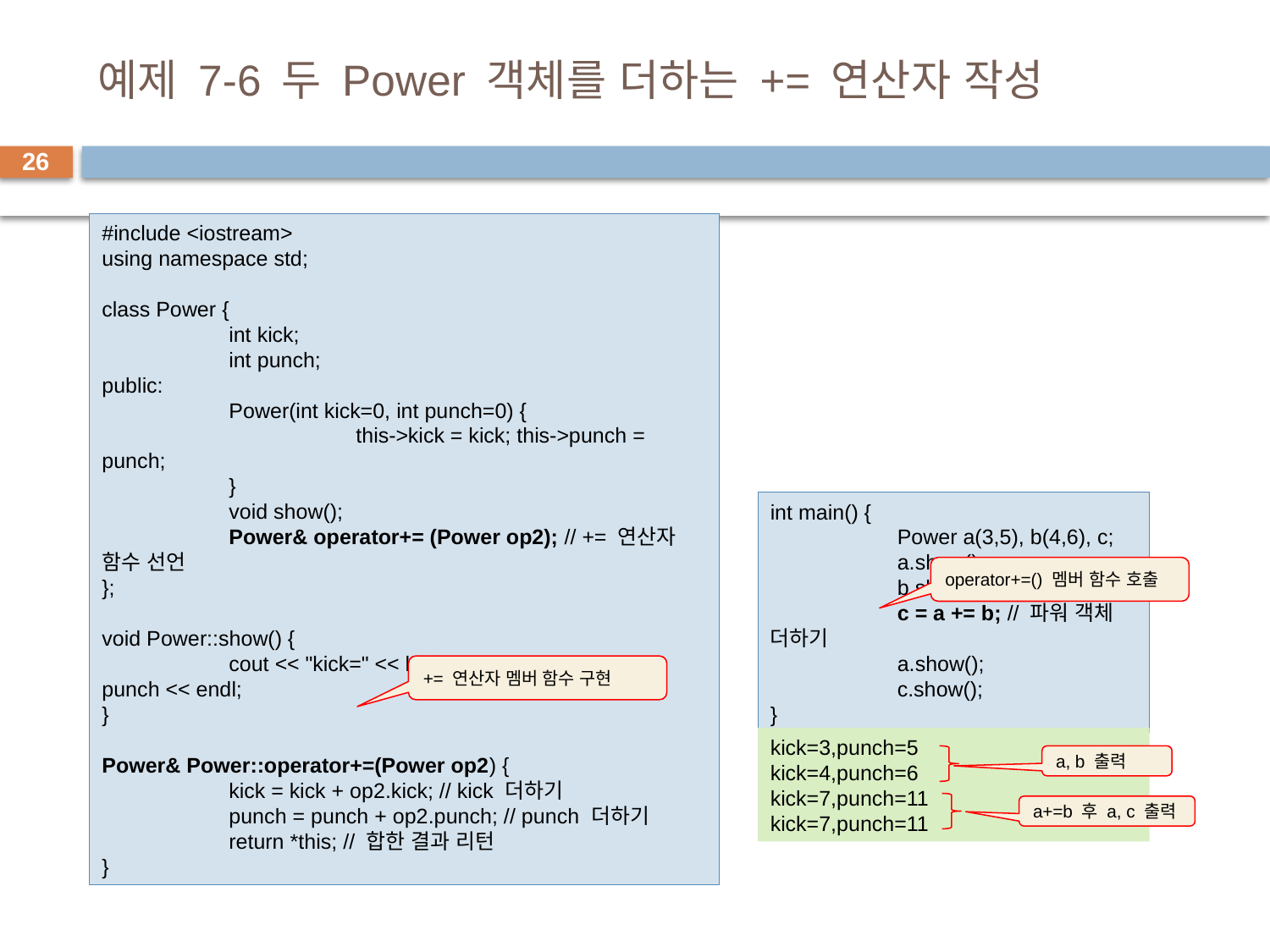

# 예제 7-6 두 Power 객체를 더하는 += 연산자 작성
26
#include <iostream>
using namespace std;

class Power {
	int kick;
	int punch;
public:
	Power(int kick=0, int punch=0) {
		this->kick = kick; this->punch = punch;
	}
	void show();
	Power& operator+= (Power op2); // += 연산자 함수 선언
};

void Power::show() {
	cout << "kick=" << kick << ',' << "punch=" << punch << endl;
}

Power& Power::operator+=(Power op2) {
	kick = kick + op2.kick; // kick 더하기
	punch = punch + op2.punch; // punch 더하기
	return *this; // 합한 결과 리턴
}
int main() {
	Power a(3,5), b(4,6), c;
	a.show();
	b.show();
	c = a += b; // 파워 객체 더하기
	a.show();
	c.show();
}
operator+=() 멤버 함수 호출
+= 연산자 멤버 함수 구현
kick=3,punch=5
kick=4,punch=6
kick=7,punch=11
kick=7,punch=11

a, b 출력

a+=b 후 a, c 출력